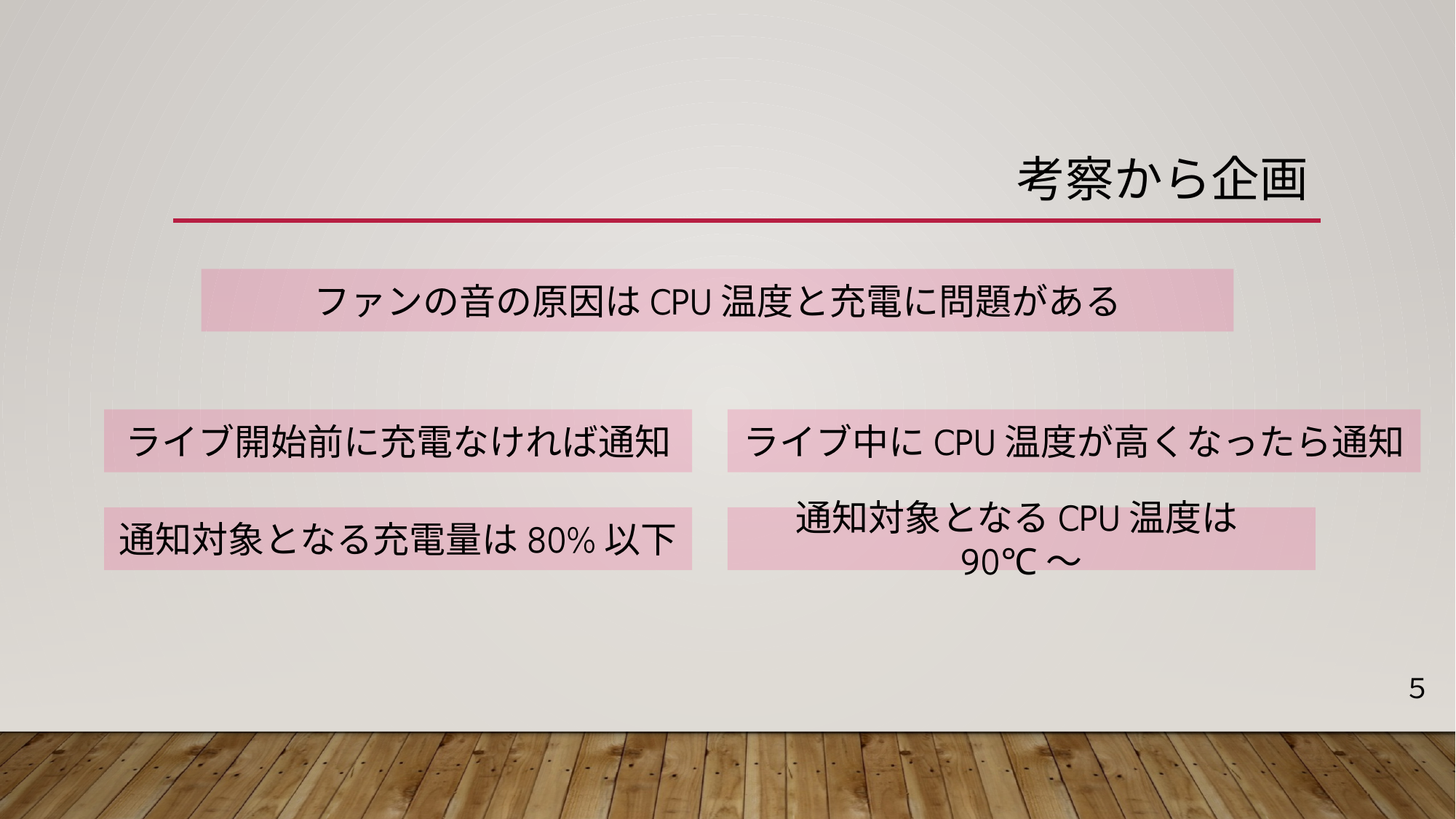

# 考察から企画
ファンの音の原因はCPU温度と充電に問題がある
ライブ開始前に充電なければ通知
ライブ中にCPU温度が高くなったら通知
通知対象となる充電量は80%以下
通知対象となるCPU温度は90℃〜
５